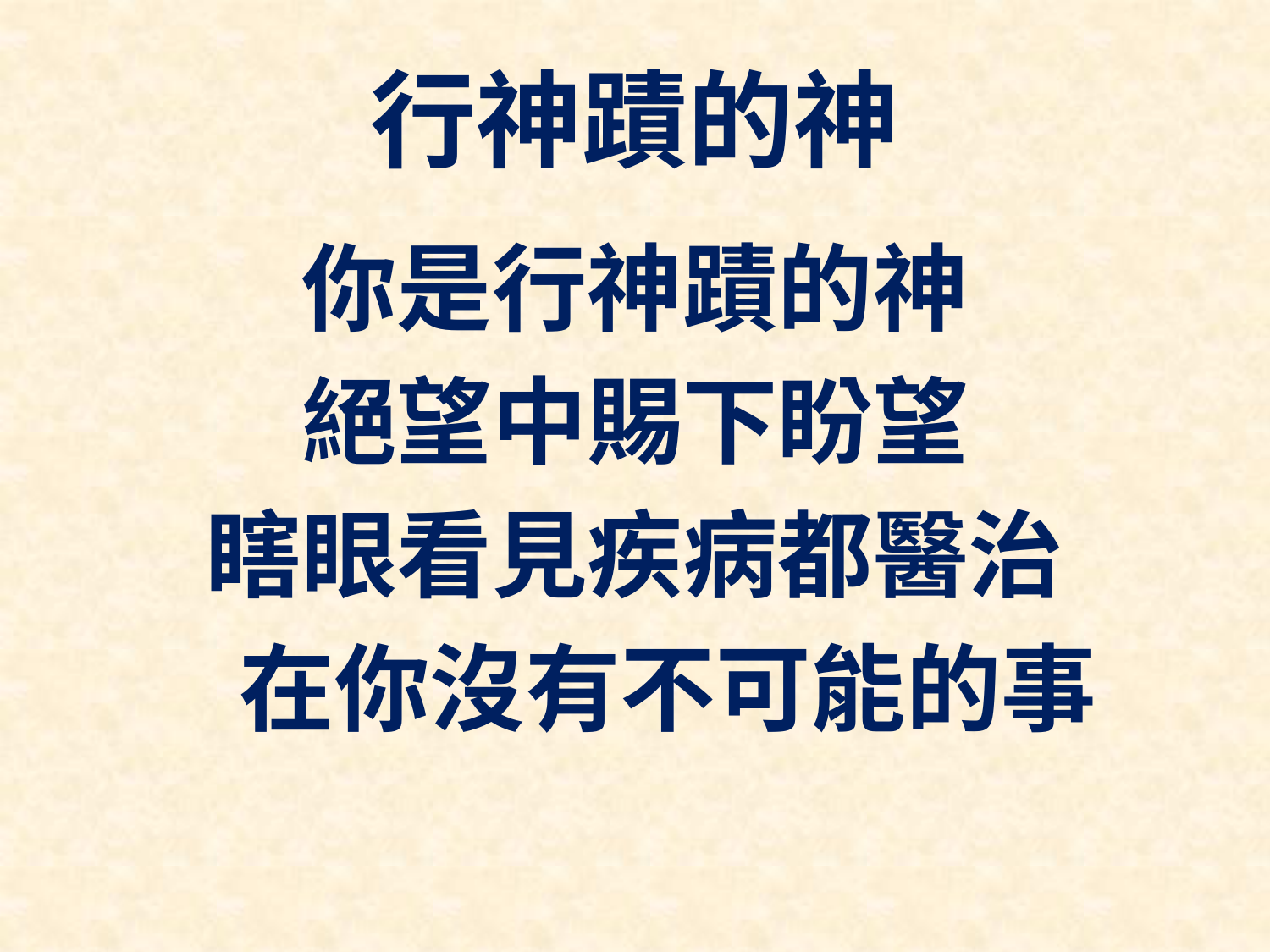

# 行神蹟的神
你是行神蹟的神
絕望中賜下盼望
瞎眼看見疾病都醫治
  在你沒有不可能的事